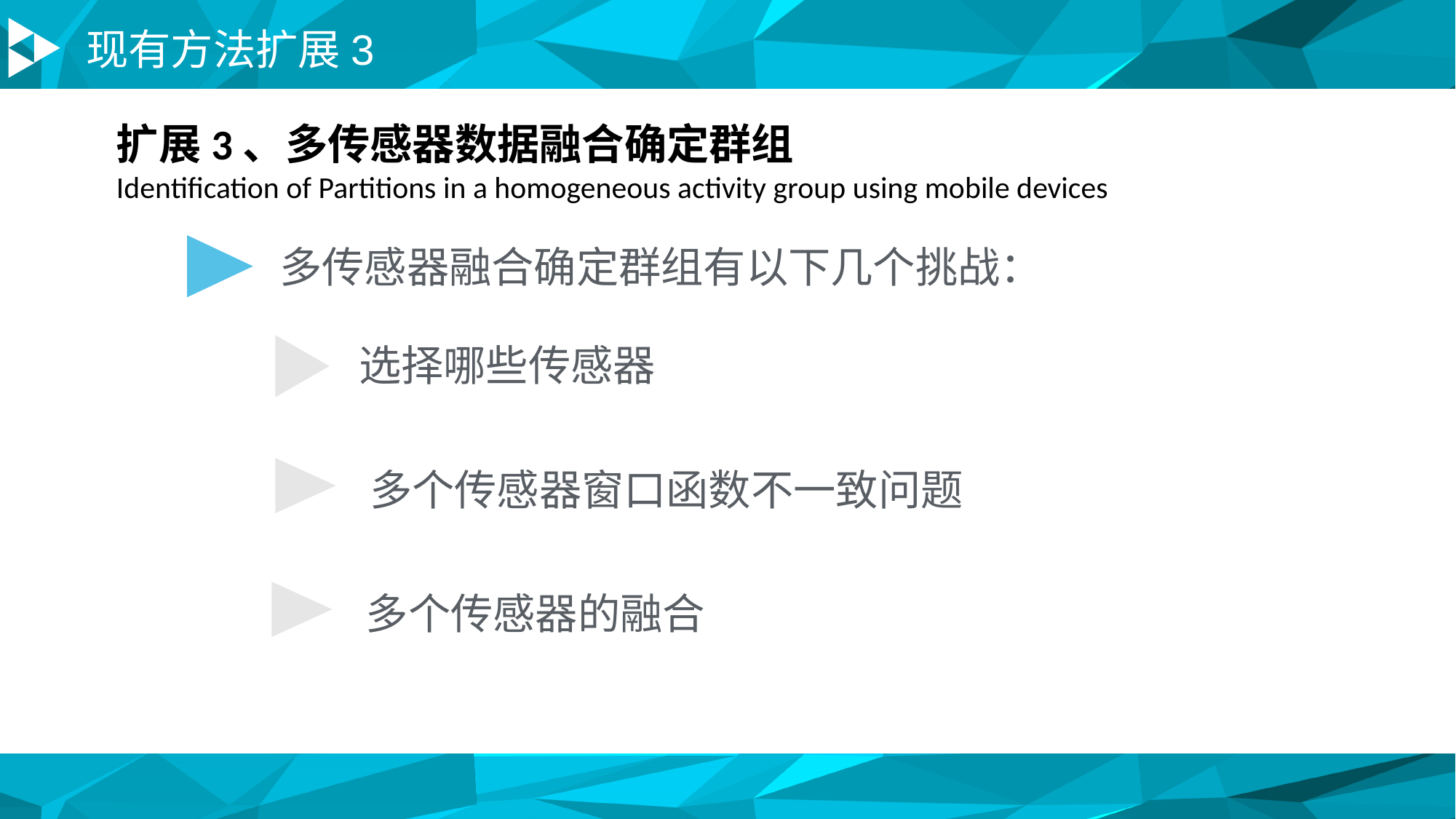

现有方法扩展3
扩展3、多传感器数据融合确定群组
Identification of Partitions in a homogeneous activity group using mobile devices
多传感器融合确定群组有以下几个挑战：

选择哪些传感器

多个传感器窗口函数不一致问题

多个传感器的融合